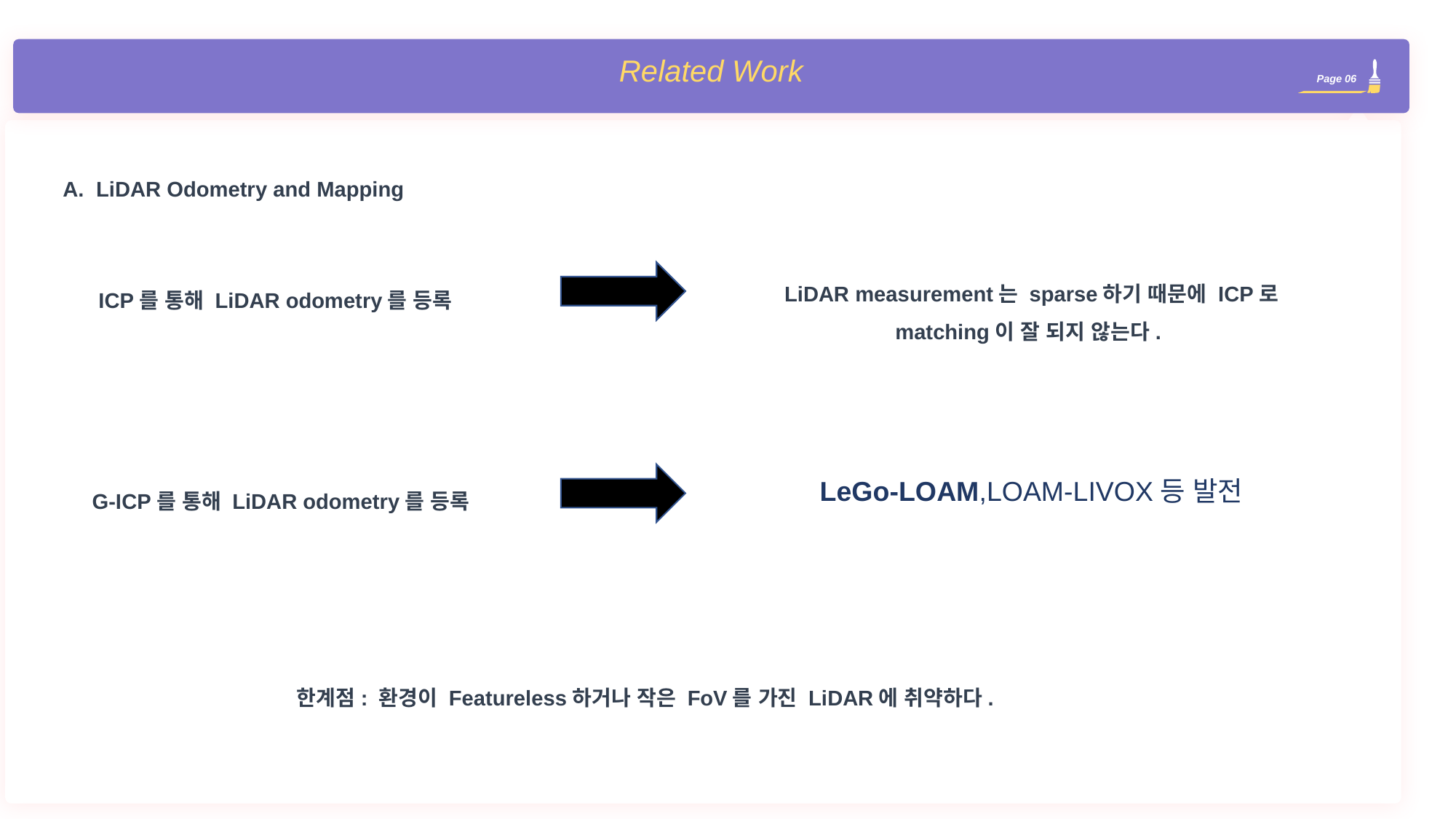

Related Work

Page 06

L
A.  LiDAR Odometry and Mapping

LiDAR measurement는 sparse하기 때문에 ICP로 matching이 잘 되지 않는다.
 ICP를 통해 LiDAR odometry를 등록

LeGo-LOAM,LOAM-LIVOX등 발전
G-ICP를 통해 LiDAR odometry를 등록
한계점: 환경이 Featureless하거나 작은 FoV를 가진 LiDAR에 취약하다.